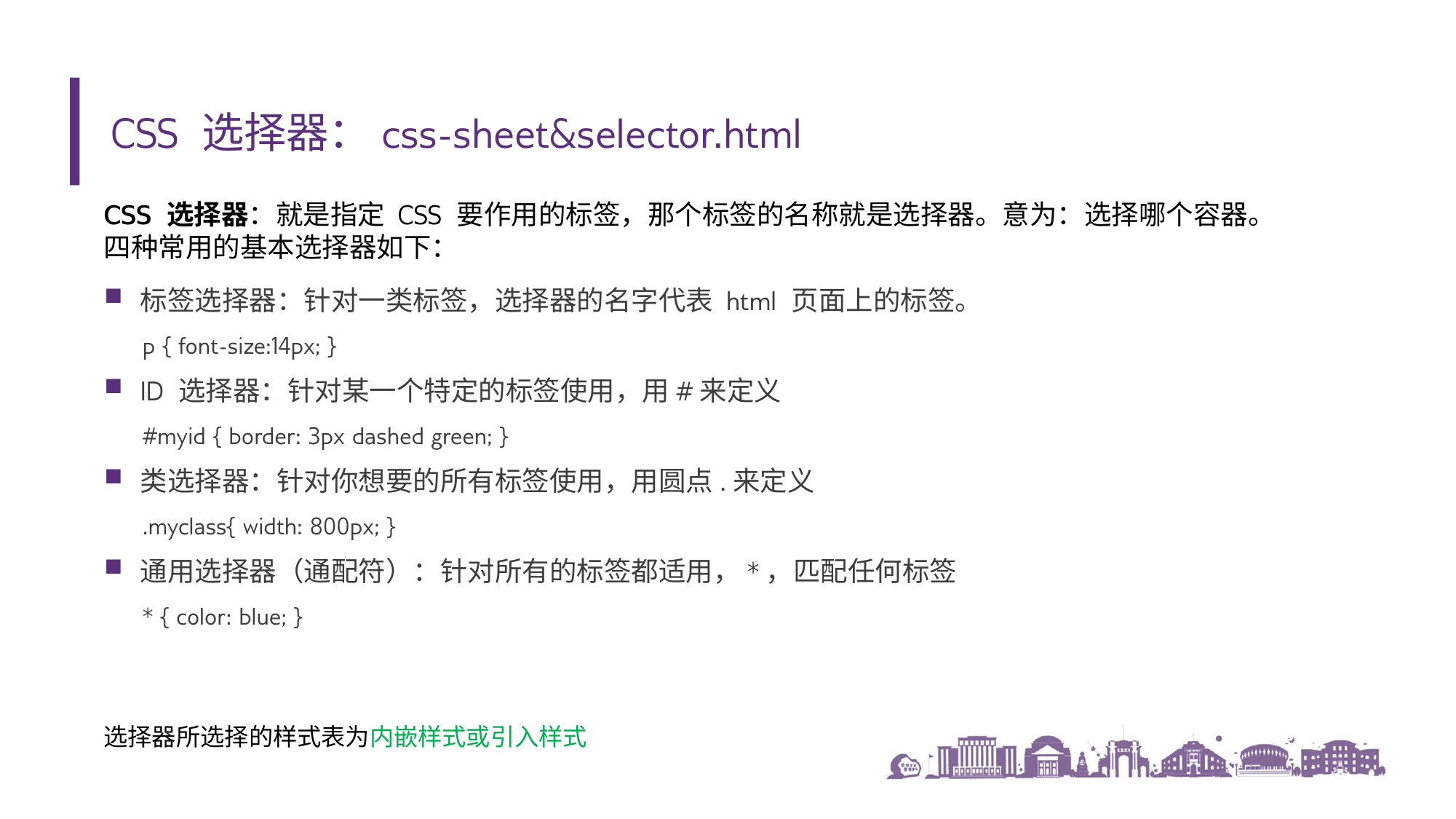

# CSS 选择器：css-sheet&selector.html
CSS 选择器：就是指定 CSS 要作用的标签，那个标签的名称就是选择器。意为：选择哪个容器。四种常用的基本选择器如下：
标签选择器：针对一类标签，选择器的名字代表 html 页面上的标签。
p { font-size:14px; }
ID 选择器：针对某一个特定的标签使用，用#来定义
#myid { border: 3px dashed green; }
类选择器：针对你想要的所有标签使用，用圆点.来定义
.myclass{ width: 800px; }
通用选择器（通配符）：针对所有的标签都适用，*，匹配任何标签
* { color: blue; }
选择器所选择的样式表为内嵌样式或引入样式